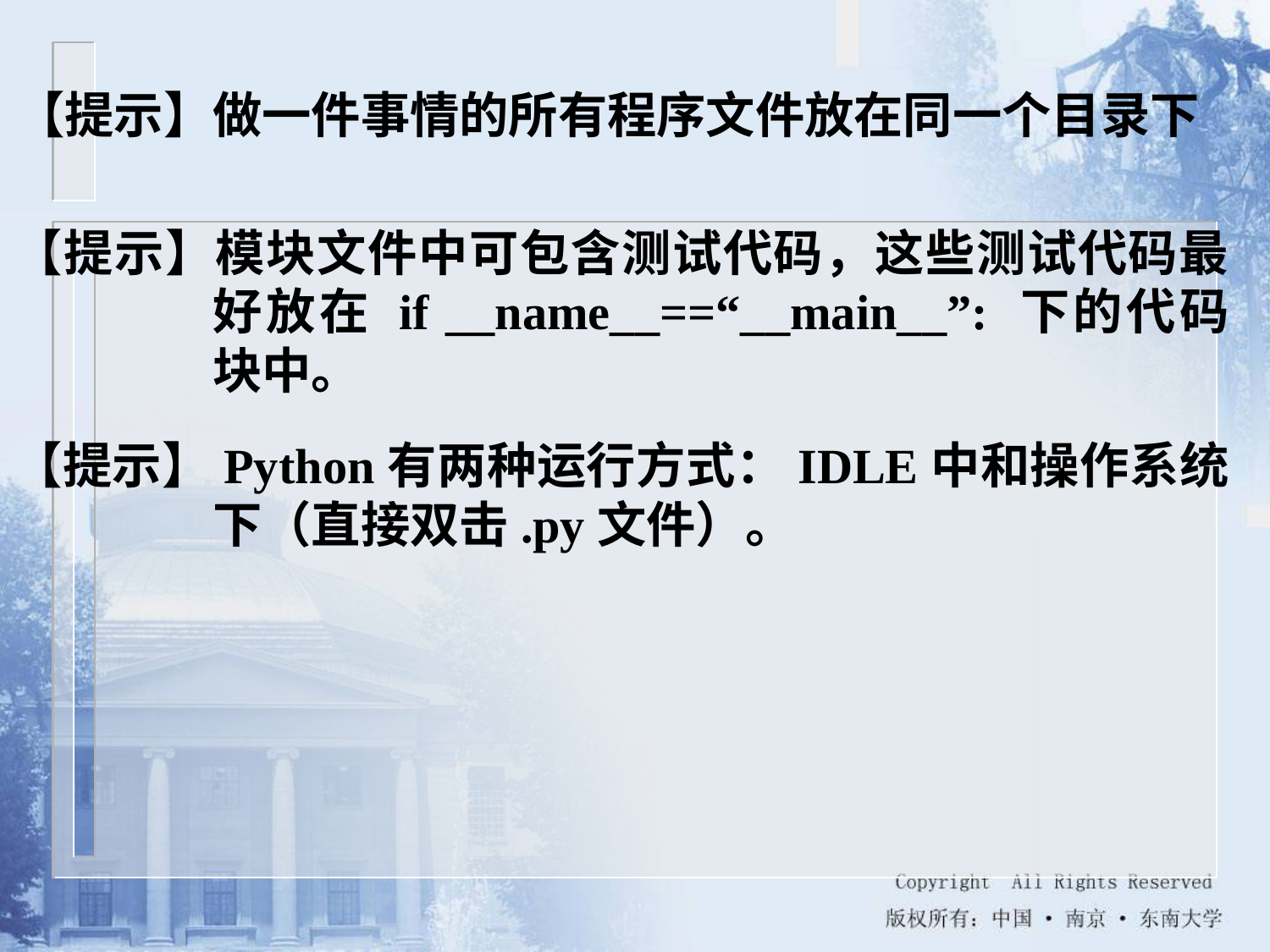

【提示】做一件事情的所有程序文件放在同一个目录下
【提示】模块文件中可包含测试代码，这些测试代码最好放在 if __name__==“__main__”: 下的代码块中。
【提示】Python有两种运行方式：IDLE中和操作系统下（直接双击.py文件）。